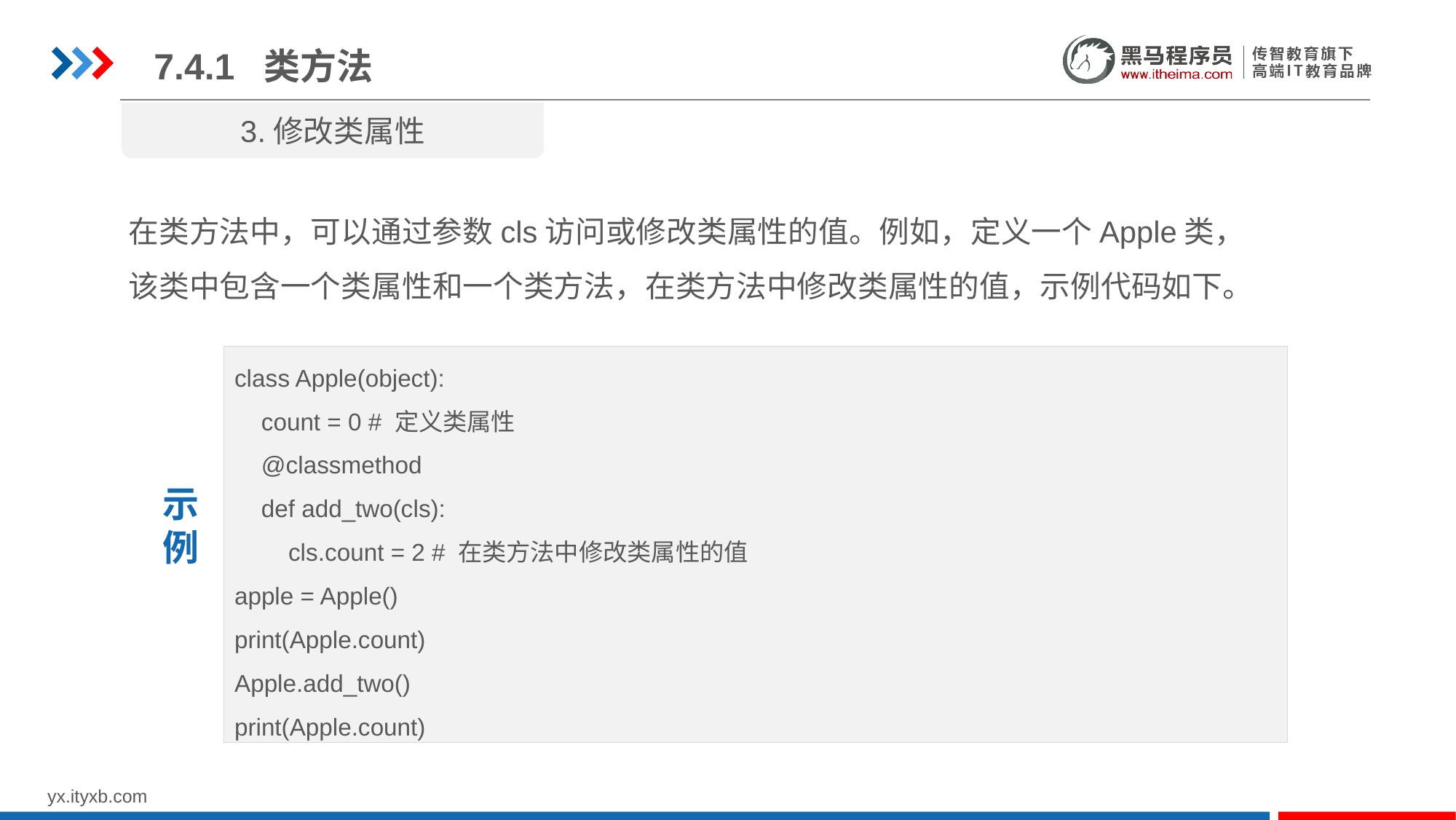

7.4.1  类方法

3.修改类属性
在类方法中，可以通过参数cls访问或修改类属性的值。例如，定义一个Apple类，该类中包含一个类属性和一个类方法，在类方法中修改类属性的值，示例代码如下。
class Apple(object):
    count = 0 # 定义类属性
    @classmethod
    def add_two(cls):
        cls.count = 2 # 在类方法中修改类属性的值
apple = Apple()
print(Apple.count)
Apple.add_two()
print(Apple.count)
示
例